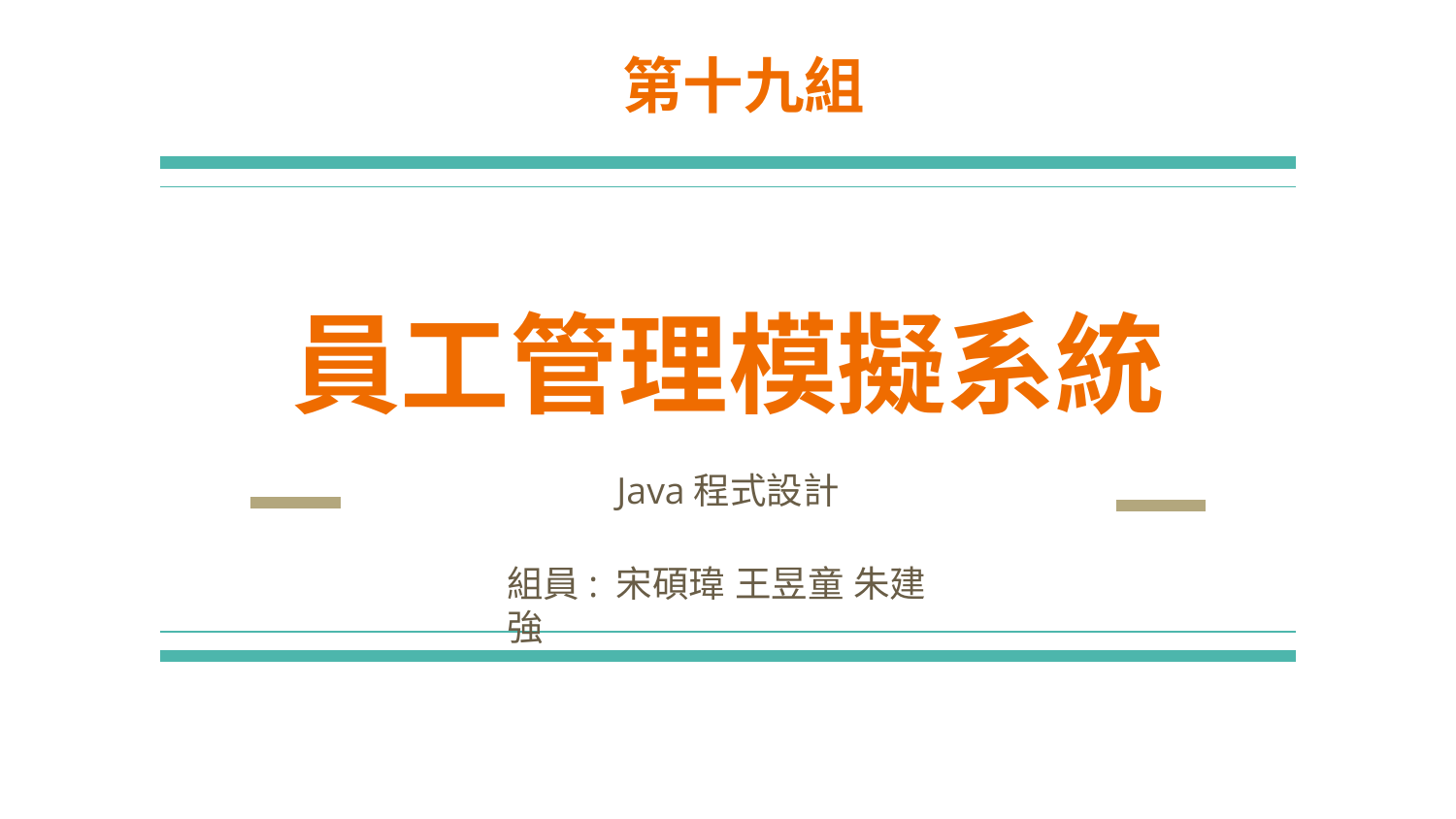

第十九組
# 員工管理模擬系統
Java程式設計
組員: 宋碩瑋 王昱童 朱建強